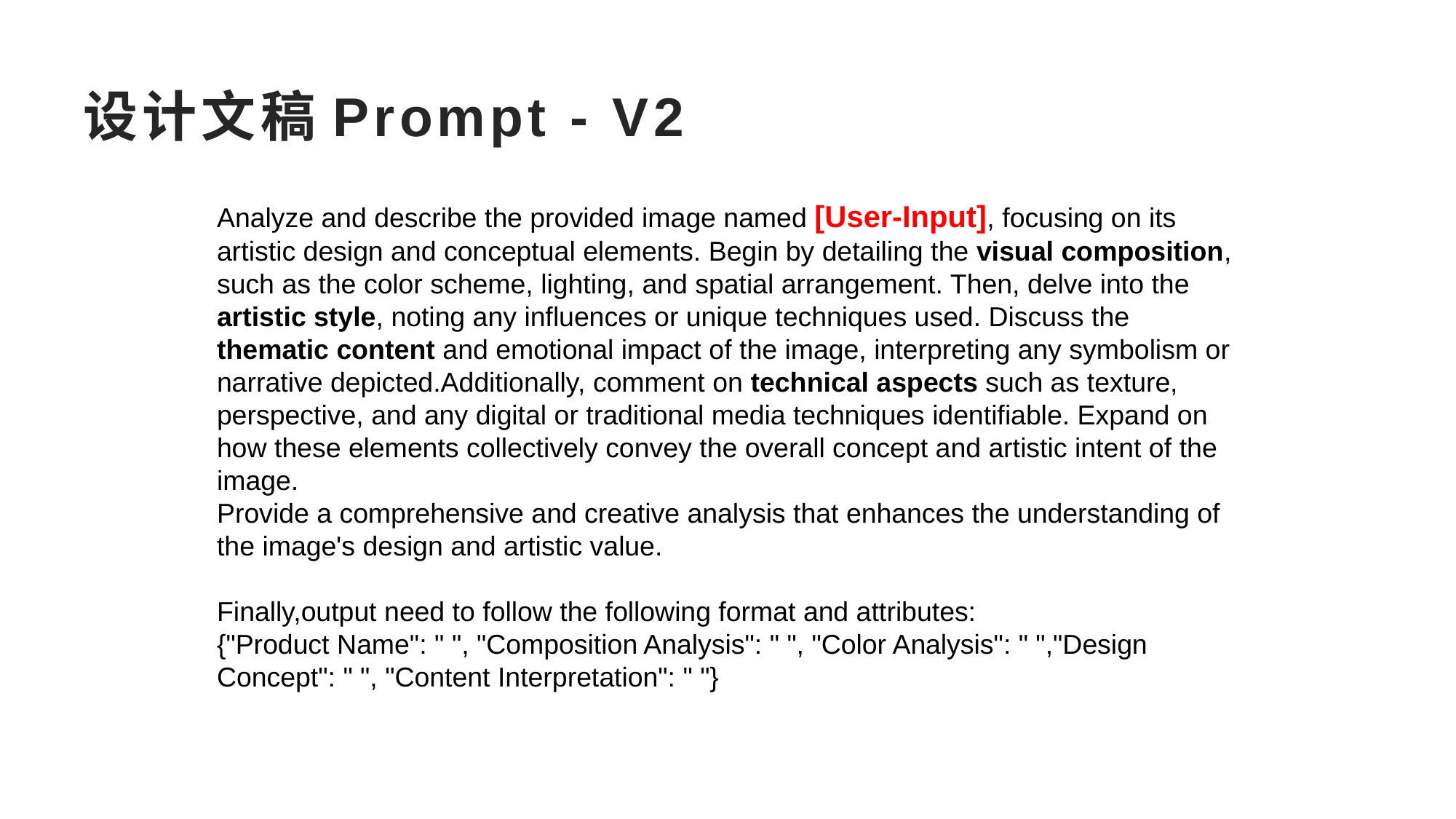

# 设计文稿Prompt - V2
Analyze and describe the provided image named [User-Input], focusing on its artistic design and conceptual elements. Begin by detailing the visual composition, such as the color scheme, lighting, and spatial arrangement. Then, delve into the artistic style, noting any influences or unique techniques used. Discuss the thematic content and emotional impact of the image, interpreting any symbolism or narrative depicted.Additionally, comment on technical aspects such as texture, perspective, and any digital or traditional media techniques identifiable. Expand on how these elements collectively convey the overall concept and artistic intent of the image.
Provide a comprehensive and creative analysis that enhances the understanding of the image's design and artistic value.

Finally,output need to follow the following format and attributes:
{"Product Name": " ", "Composition Analysis": " ", "Color Analysis": " ","Design Concept": " ", "Content Interpretation": " "}